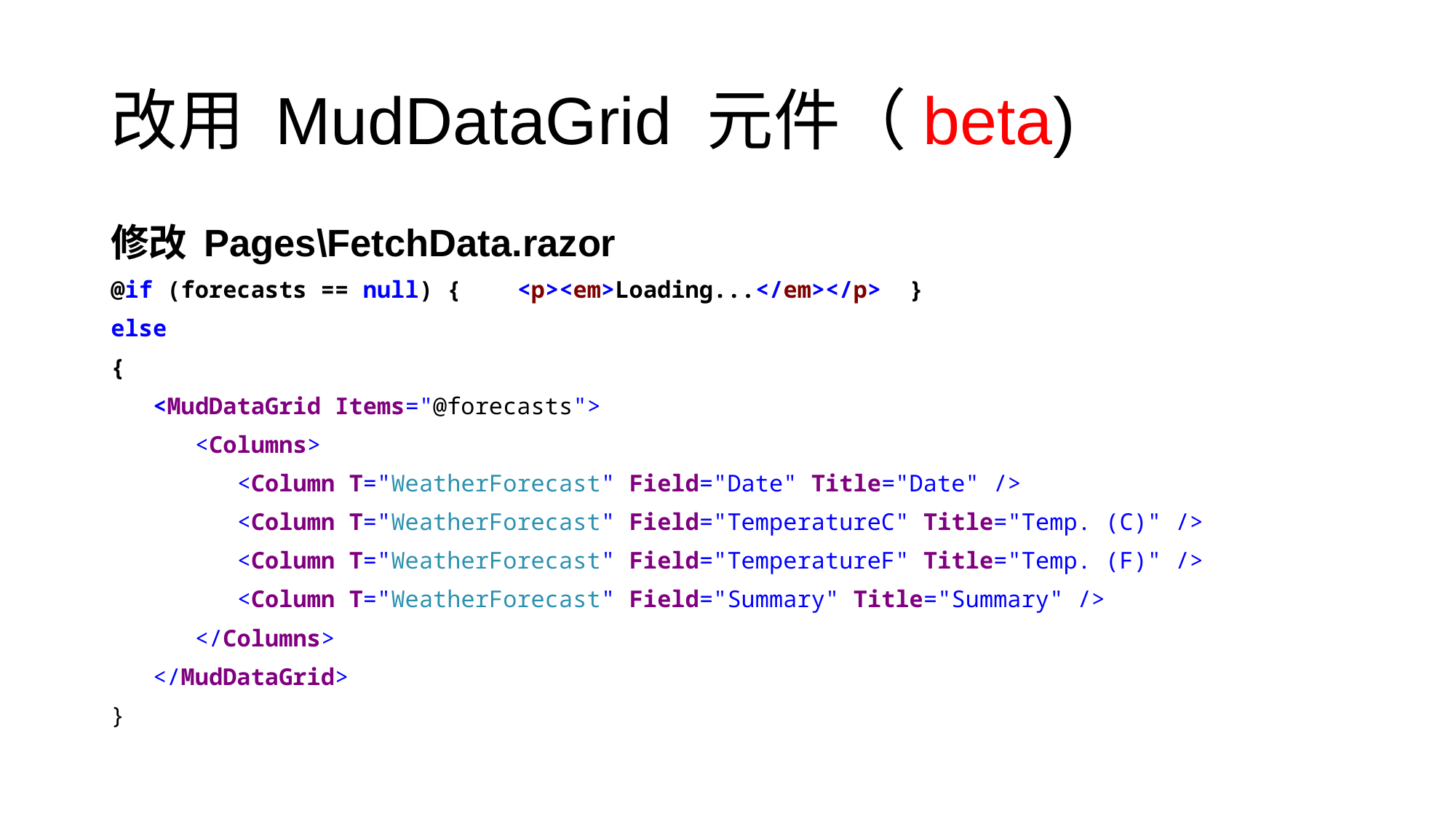

# 改用 MudDataGrid 元件（beta)
修改 Pages\FetchData.razor
@if (forecasts == null) {    <p><em>Loading...</em></p>  }
else
{
   <MudDataGrid Items="@forecasts">
      <Columns>
         <Column T="WeatherForecast" Field="Date" Title="Date" />
         <Column T="WeatherForecast" Field="TemperatureC" Title="Temp. (C)" />
         <Column T="WeatherForecast" Field="TemperatureF" Title="Temp. (F)" />
         <Column T="WeatherForecast" Field="Summary" Title="Summary" />
      </Columns>
   </MudDataGrid>
}